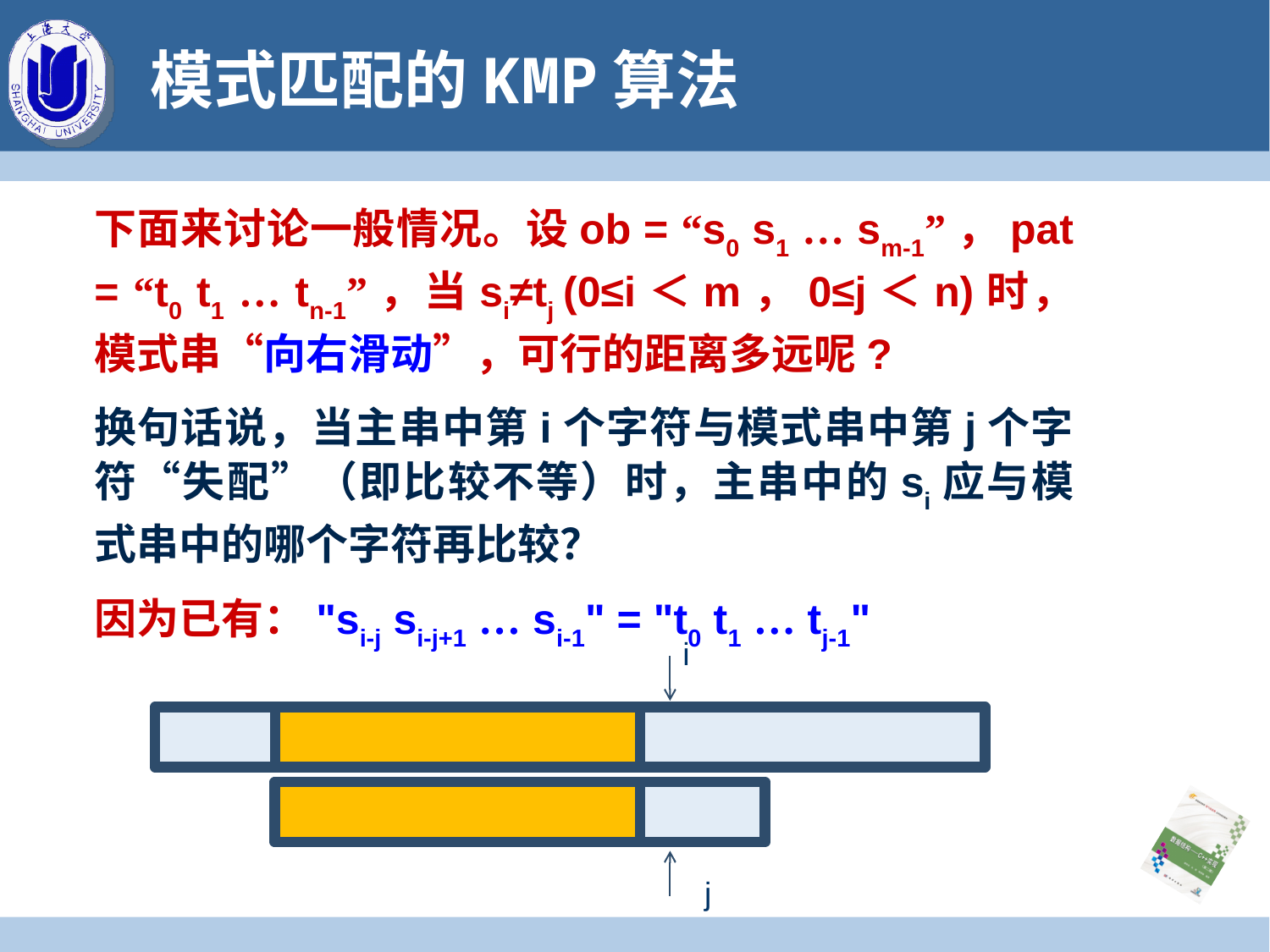

# 模式匹配的KMP算法
下面来讨论一般情况。设ob = “s0 s1 … sm-1”，pat = “t0 t1 … tn-1”，当si≠tj (0≤i＜m，0≤j＜n)时，模式串“向右滑动”，可行的距离多远呢?
换句话说，当主串中第i个字符与模式串中第j个字符“失配”（即比较不等）时，主串中的si应与模式串中的哪个字符再比较？
因为已有："si-j si-j+1 … si-1" = "t0 t1 … tj-1"
i

j